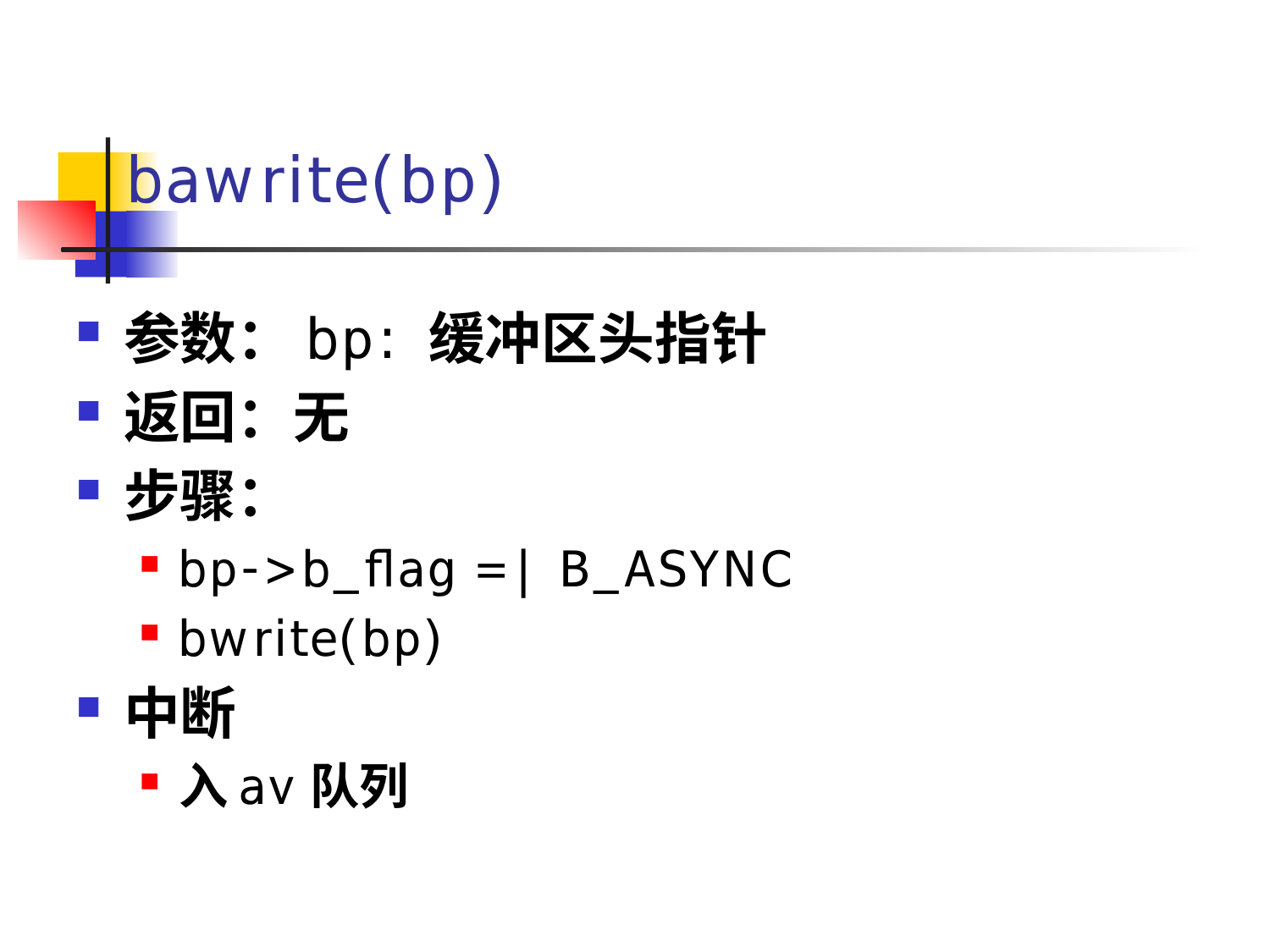

# bawrite(bp)
参数：bp: 缓冲区头指针
返回：无
步骤：
bp->b_flag =| B_ASYNC
bwrite(bp)
中断
入av队列